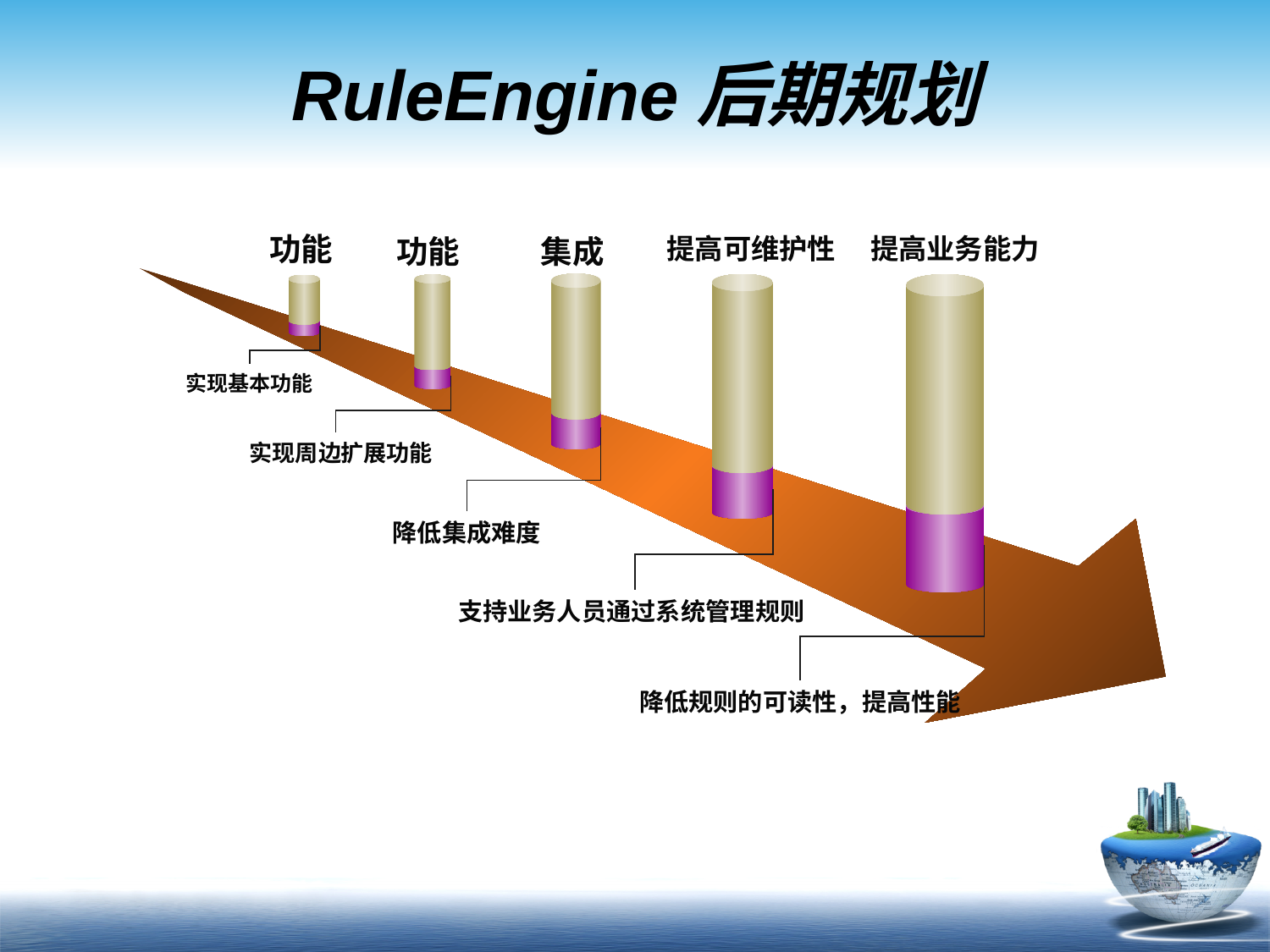

# RuleEngine后期规划
功能
提高业务能力
提高可维护性
功能
集成

实现基本功能

 实现周边扩展功能

降低集成难度
 支持业务人员通过系统管理规则
降低规则的可读性，提高性能